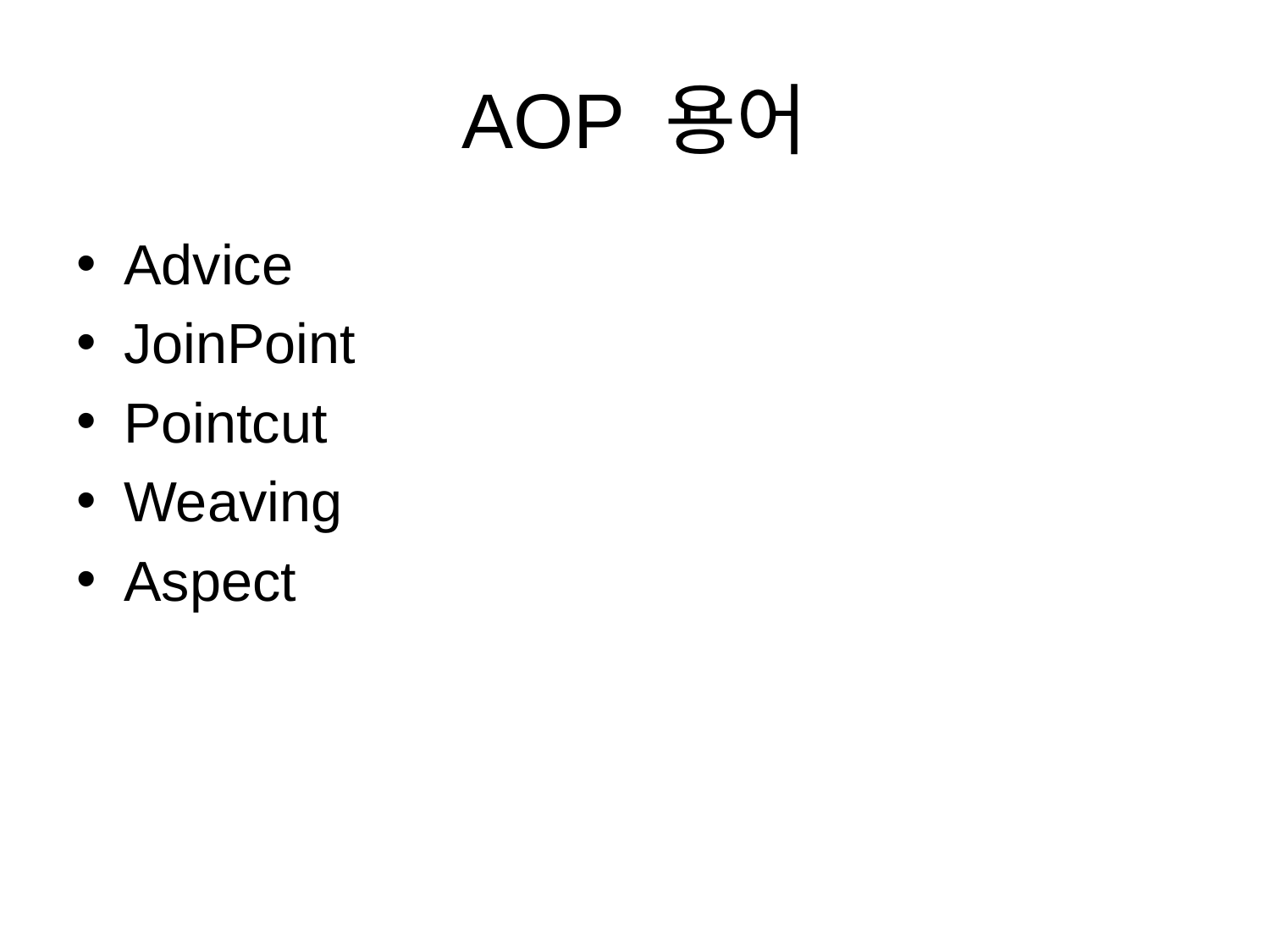

# AOP 용어
Advice
JoinPoint
Pointcut
Weaving
Aspect